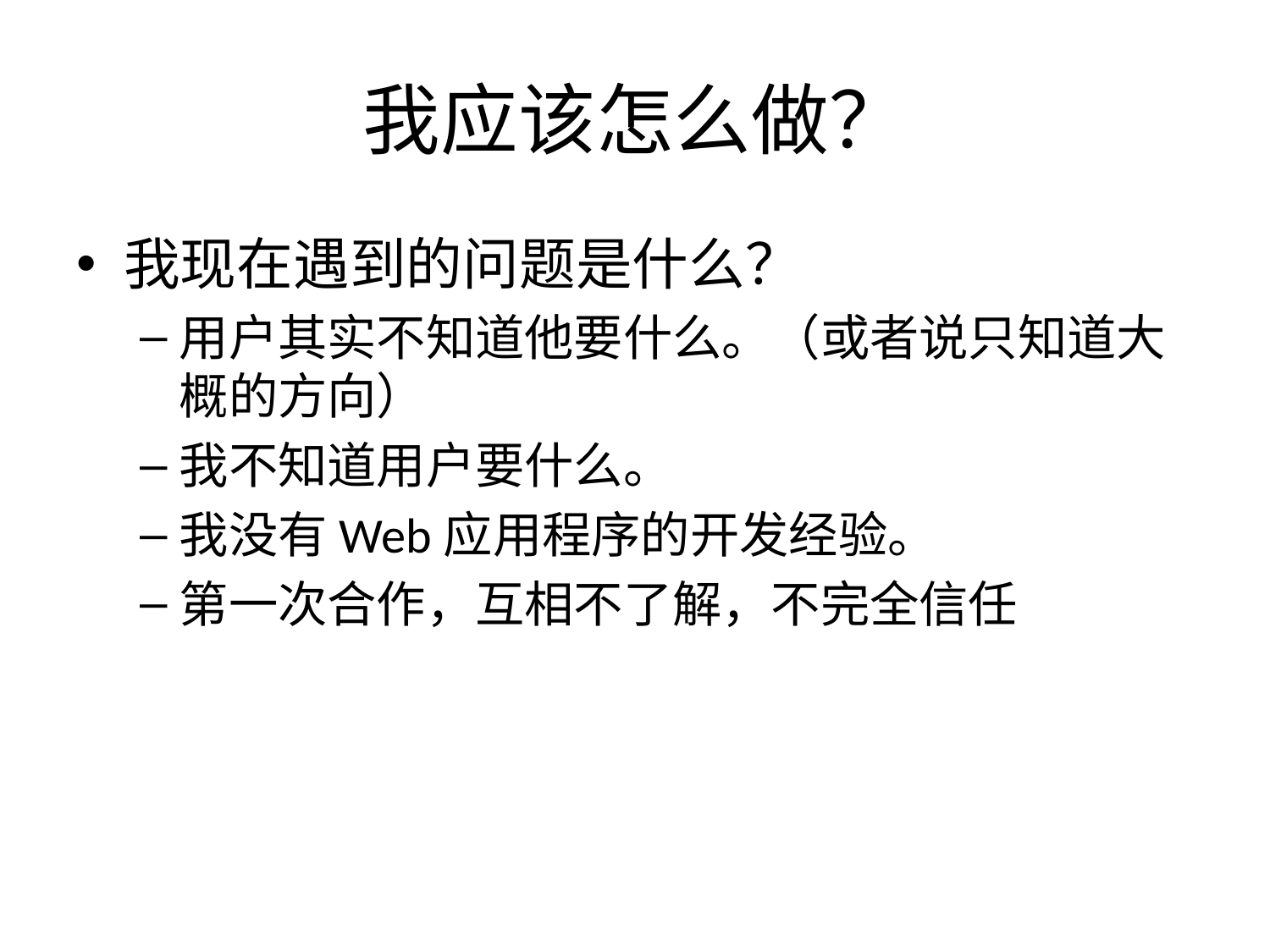

# 我应该怎么做？
我现在遇到的问题是什么？
用户其实不知道他要什么。（或者说只知道大概的方向）
我不知道用户要什么。
我没有Web应用程序的开发经验。
第一次合作，互相不了解，不完全信任